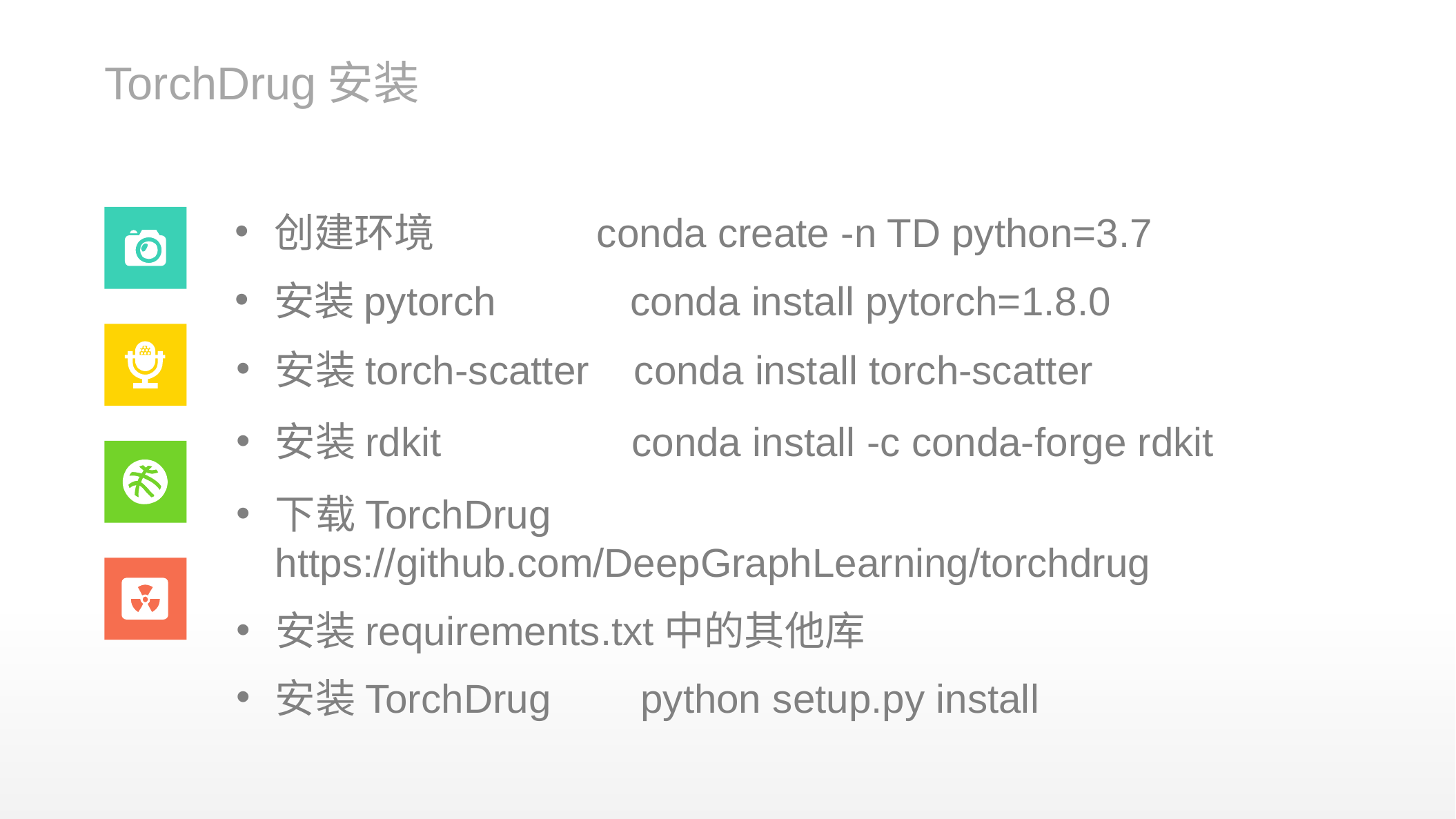

TorchDrug安装

创建环境                 conda create -n TD python=3.7
安装pytorch            conda install pytorch=1.8.0

安装torch-scatter    conda install torch-scatter
安装rdkit                 conda install -c conda-forge rdkit

下载TorchDrug                                                                        https://github.com/DeepGraphLearning/torchdrug

安装requirements.txt中的其他库
安装TorchDrug        python setup.py install